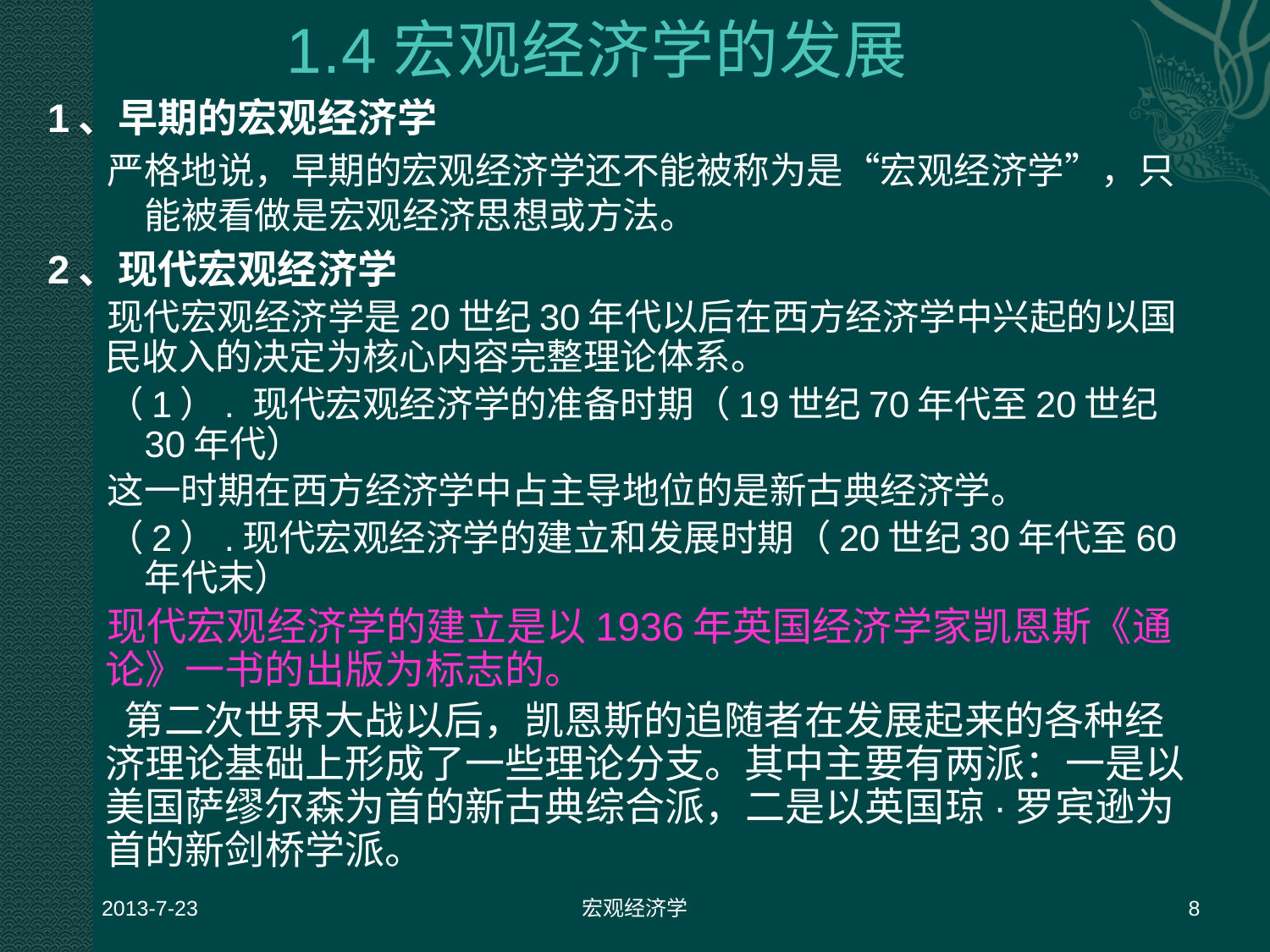

# 1.4宏观经济学的发展
1、早期的宏观经济学
严格地说，早期的宏观经济学还不能被称为是“宏观经济学”，只能被看做是宏观经济思想或方法。
2、现代宏观经济学
现代宏观经济学是20世纪30年代以后在西方经济学中兴起的以国民收入的决定为核心内容完整理论体系。
（1）. 现代宏观经济学的准备时期（19世纪70年代至20世纪30年代）
这一时期在西方经济学中占主导地位的是新古典经济学。
（2）.现代宏观经济学的建立和发展时期（20世纪30年代至60年代末）
现代宏观经济学的建立是以1936年英国经济学家凯恩斯《通论》一书的出版为标志的。
 第二次世界大战以后，凯恩斯的追随者在发展起来的各种经济理论基础上形成了一些理论分支。其中主要有两派：一是以美国萨缪尔森为首的新古典综合派，二是以英国琼·罗宾逊为首的新剑桥学派。
2013-7-23
宏观经济学
8